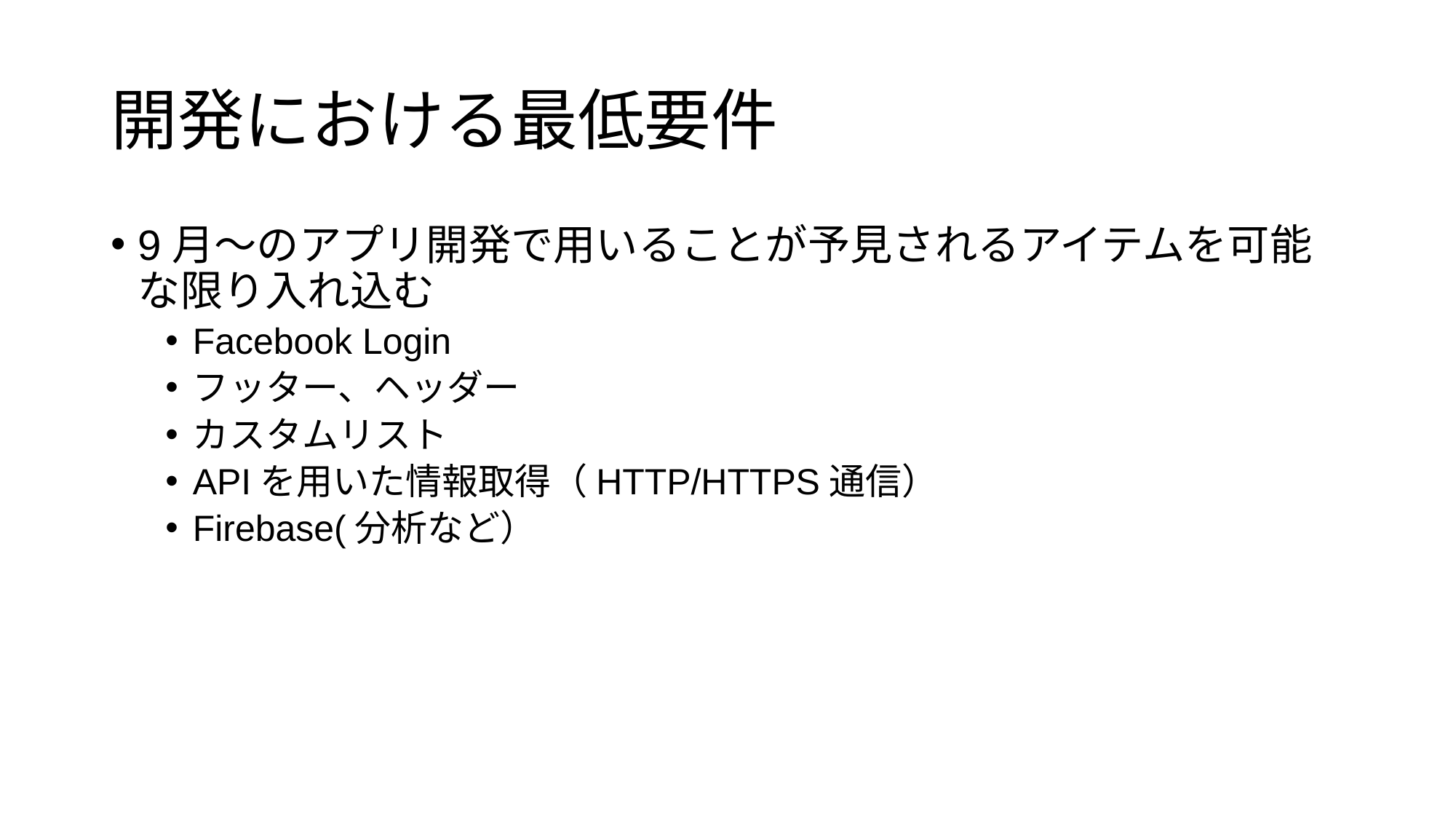

# 開発における最低要件
9月〜のアプリ開発で用いることが予見されるアイテムを可能な限り入れ込む
Facebook Login
フッター、ヘッダー
カスタムリスト
APIを用いた情報取得（HTTP/HTTPS通信）
Firebase(分析など）